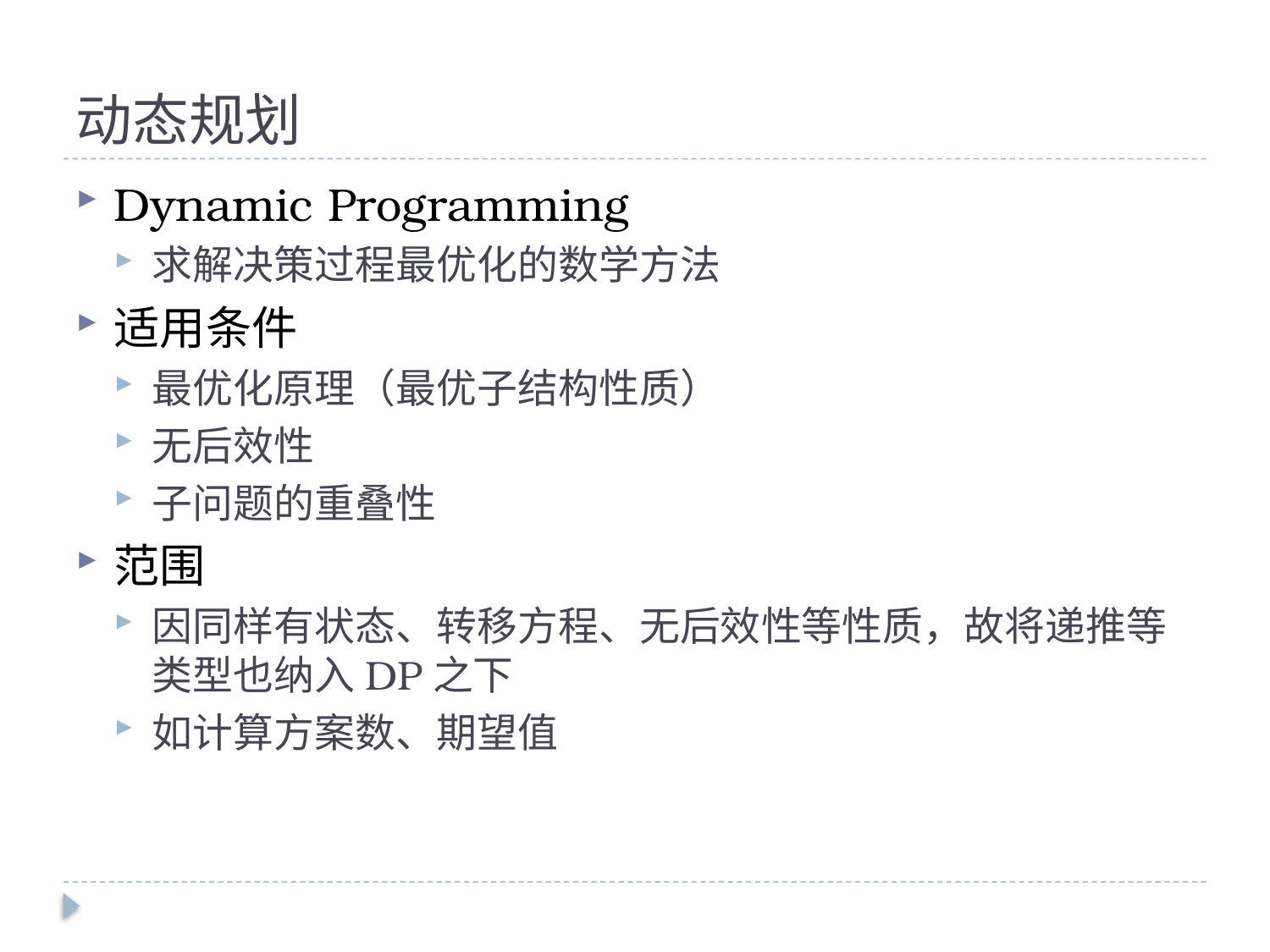

# 动态规划
Dynamic Programming
求解决策过程最优化的数学方法
适用条件
最优化原理（最优子结构性质）
无后效性
子问题的重叠性
范围
因同样有状态、转移方程、无后效性等性质，故将递推等类型也纳入DP之下
如计算方案数、期望值